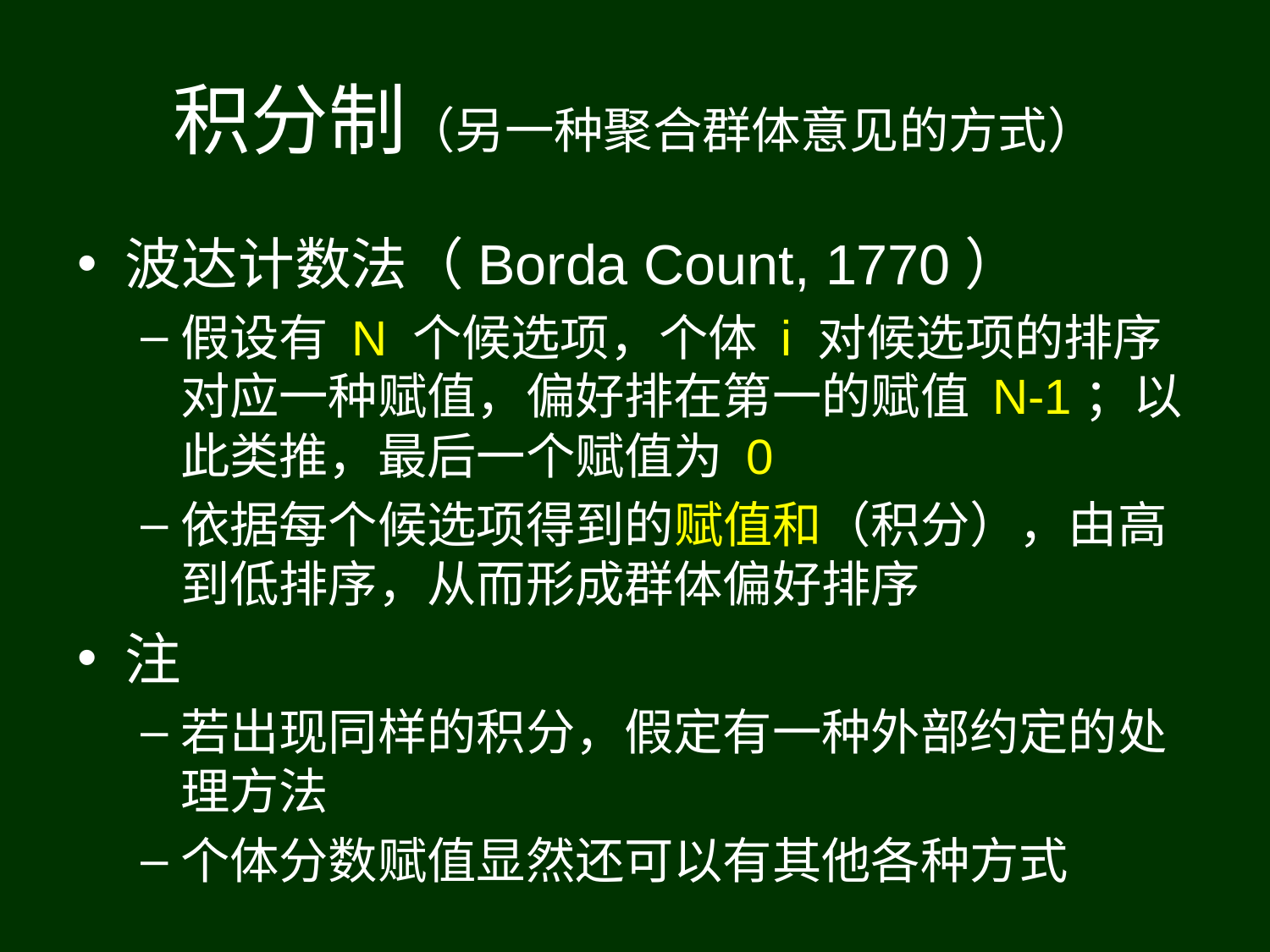

# 积分制（另一种聚合群体意见的方式）
波达计数法（Borda Count, 1770）
假设有 N 个候选项，个体 i 对候选项的排序对应一种赋值，偏好排在第一的赋值 N-1；以此类推，最后一个赋值为 0
依据每个候选项得到的赋值和（积分），由高到低排序，从而形成群体偏好排序
注
若出现同样的积分，假定有一种外部约定的处理方法
个体分数赋值显然还可以有其他各种方式